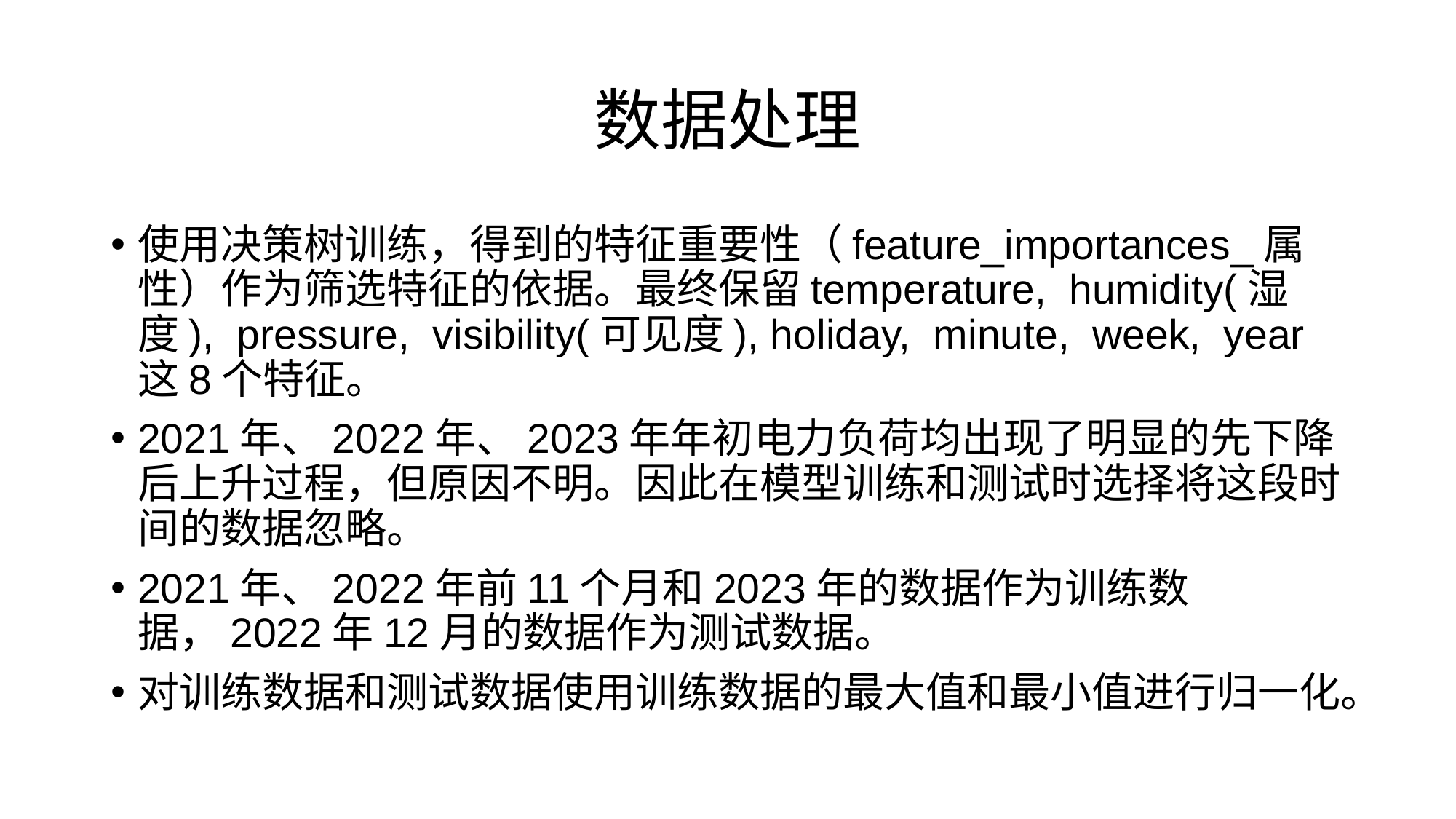

# 数据处理
使用决策树训练，得到的特征重要性（feature_importances_属性）作为筛选特征的依据。最终保留temperature,  humidity(湿度),  pressure,  visibility(可见度), holiday,  minute,  week,  year 这8个特征。
2021年、2022年、2023年年初电力负荷均出现了明显的先下降后上升过程，但原因不明。因此在模型训练和测试时选择将这段时间的数据忽略。
2021年、2022年前11个月和2023年的数据作为训练数据，2022年12月的数据作为测试数据。
对训练数据和测试数据使用训练数据的最大值和最小值进行归一化。